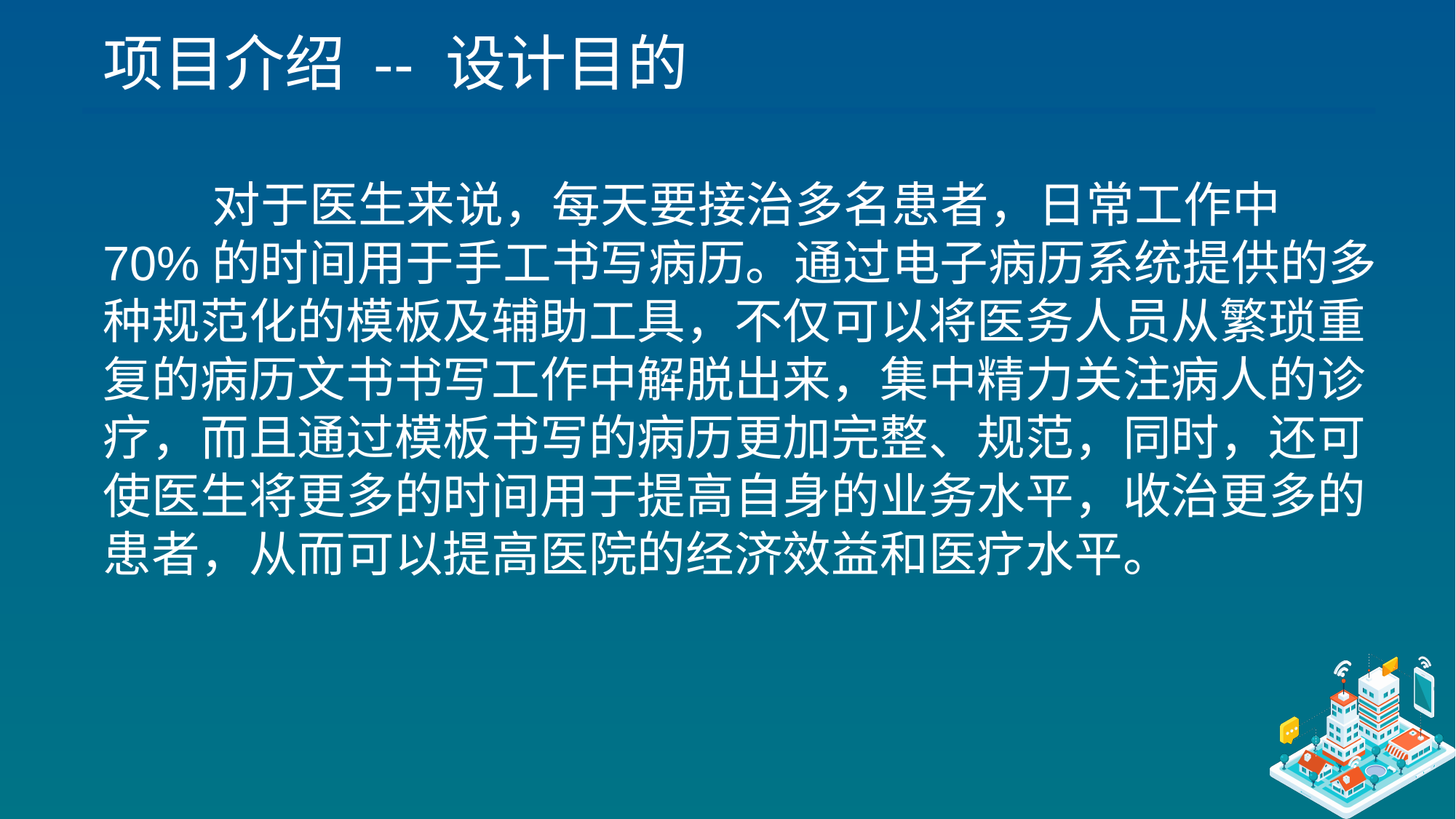

项目介绍 -- 设计目的
	对于医生来说，每天要接治多名患者，日常工作中70%的时间用于手工书写病历。通过电子病历系统提供的多种规范化的模板及辅助工具，不仅可以将医务人员从繁琐重复的病历文书书写工作中解脱出来，集中精力关注病人的诊疗，而且通过模板书写的病历更加完整、规范，同时，还可使医生将更多的时间用于提高自身的业务水平，收治更多的患者，从而可以提高医院的经济效益和医疗水平。